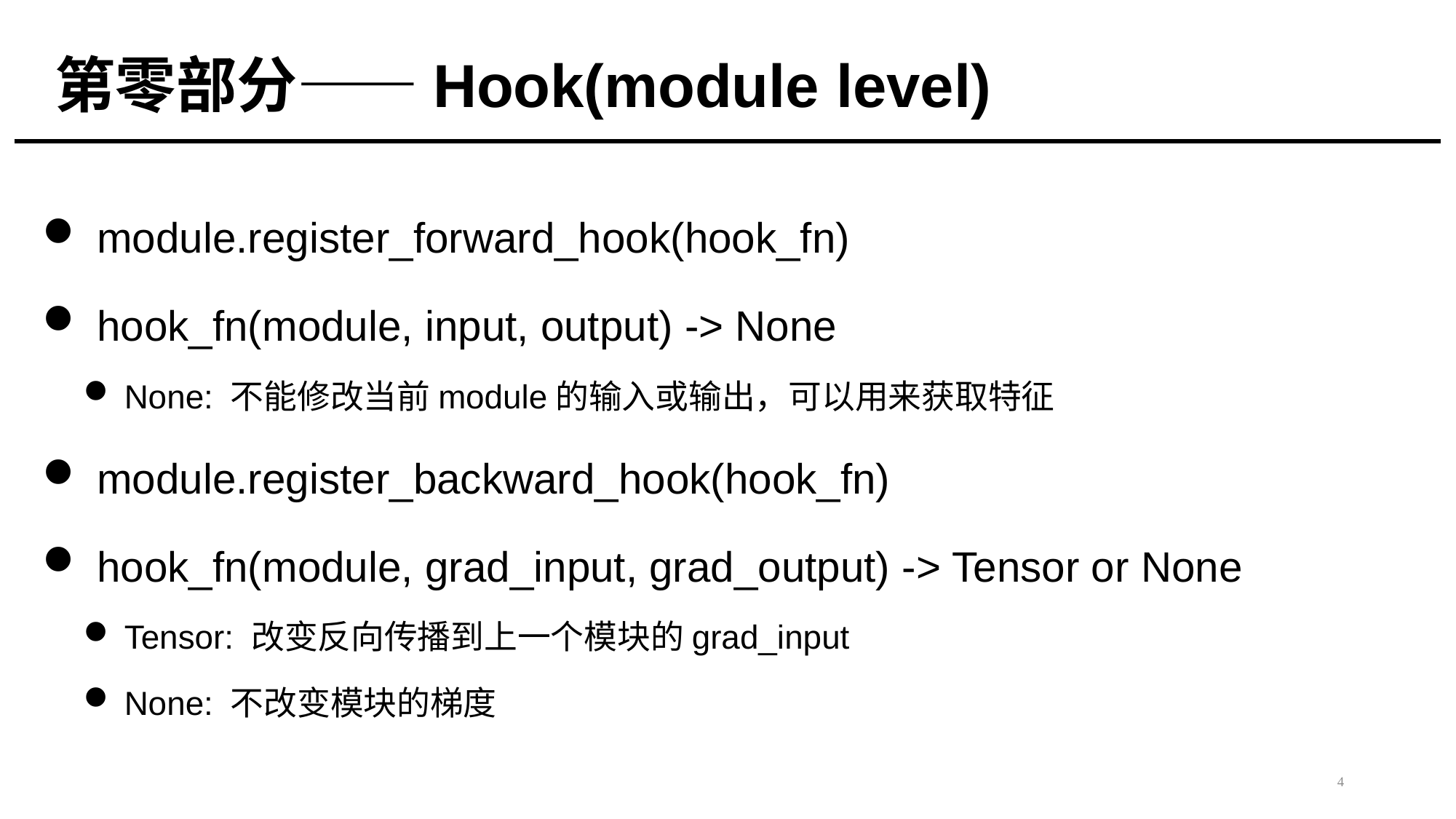

# 第零部分——Hook(module level)
module.register_forward_hook(hook_fn)
hook_fn(module, input, output) -> None
None: 不能修改当前module的输入或输出，可以用来获取特征
module.register_backward_hook(hook_fn)
hook_fn(module, grad_input, grad_output) -> Tensor or None
Tensor: 改变反向传播到上一个模块的grad_input
None: 不改变模块的梯度
4